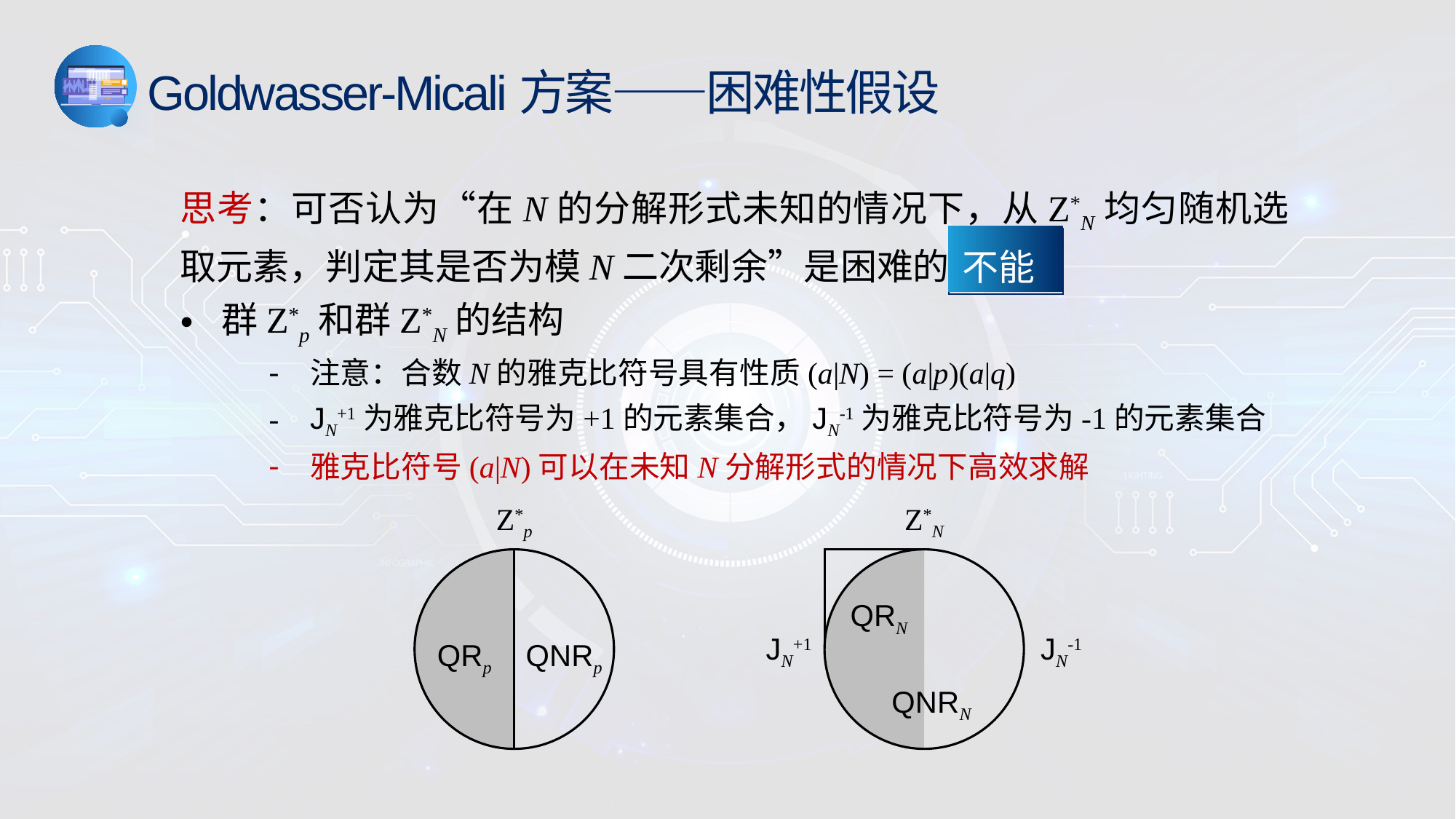

Goldwasser-Micali方案——困难性假设

思考：可否认为“在N的分解形式未知的情况下，从Z*N均匀随机选取元素，判定其是否为模N二次剩余”是困难的？

不能
群Z*p和群Z*N的结构
注意：合数N的雅克比符号具有性质(a|N) = (a|p)(a|q)
JN+1为雅克比符号为+1的元素集合，JN-1为雅克比符号为-1的元素集合
雅克比符号(a|N)可以在未知N分解形式的情况下高效求解
Z*p
Z*N

QRN
JN+1
JN-1
QRp
QNRp
QNRN